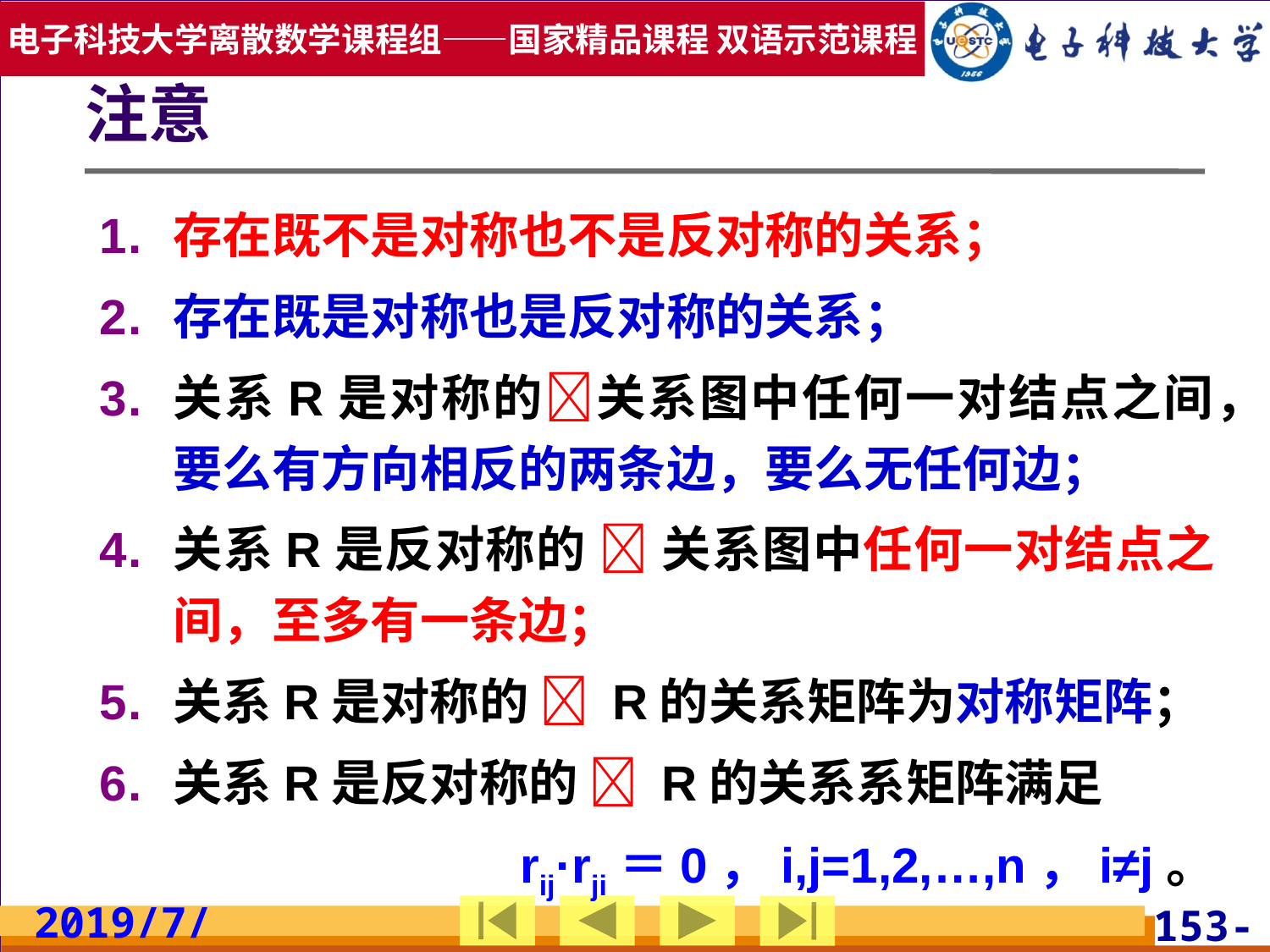

# 注意
存在既不是对称也不是反对称的关系；
存在既是对称也是反对称的关系；
关系R是对称的⇔关系图中任何一对结点之间，要么有方向相反的两条边，要么无任何边；
关系R是反对称的 ⇔ 关系图中任何一对结点之间，至多有一条边；
关系R是对称的 ⇔ R的关系矩阵为对称矩阵；
关系R是反对称的 ⇔ R的关系系矩阵满足
rij·rji＝0，i,j=1,2,…,n，i≠j。
2019/7/3